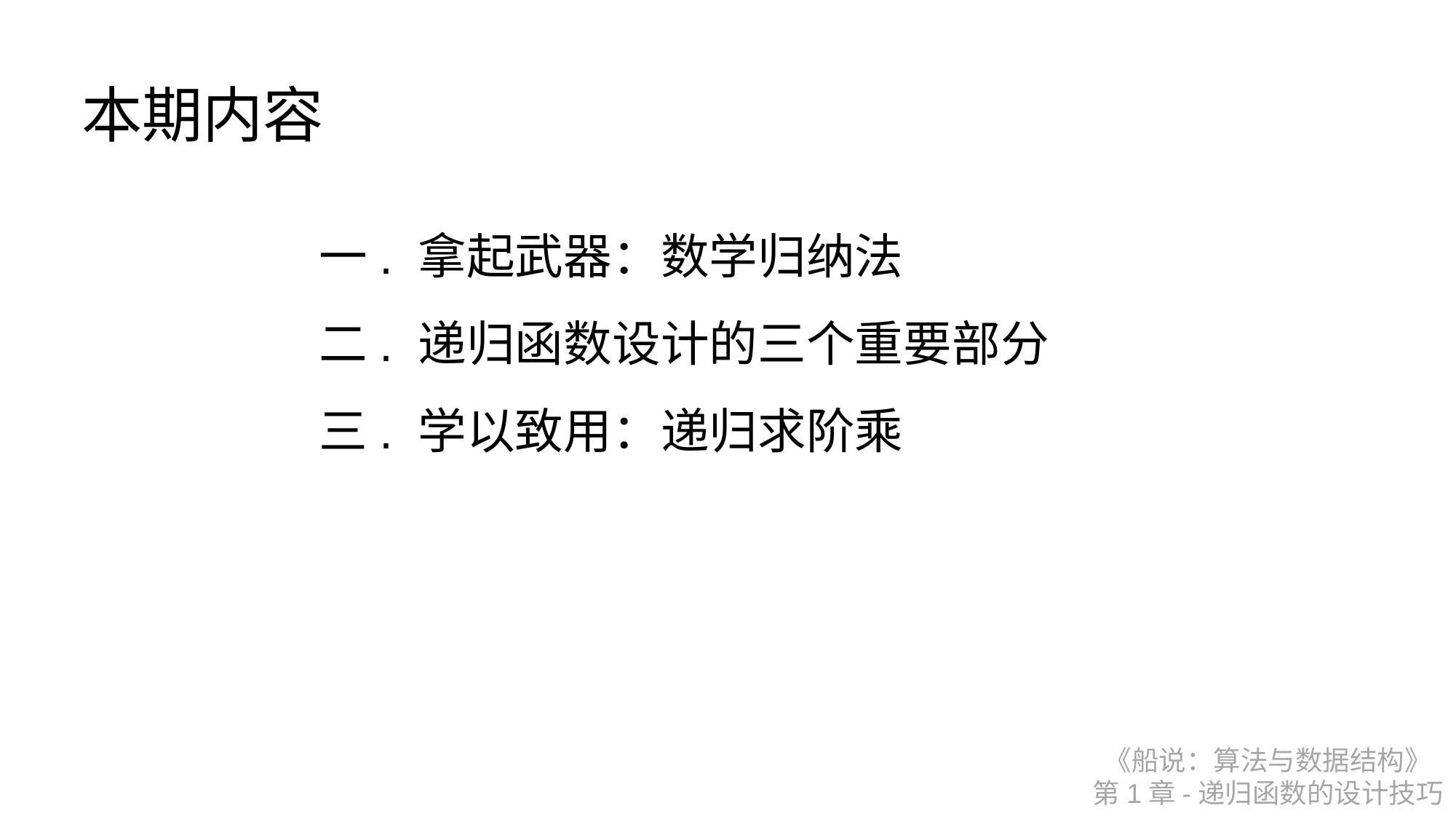

本期内容
一. 拿起武器：数学归纳法
二. 递归函数设计的三个重要部分
三. 学以致用：递归求阶乘